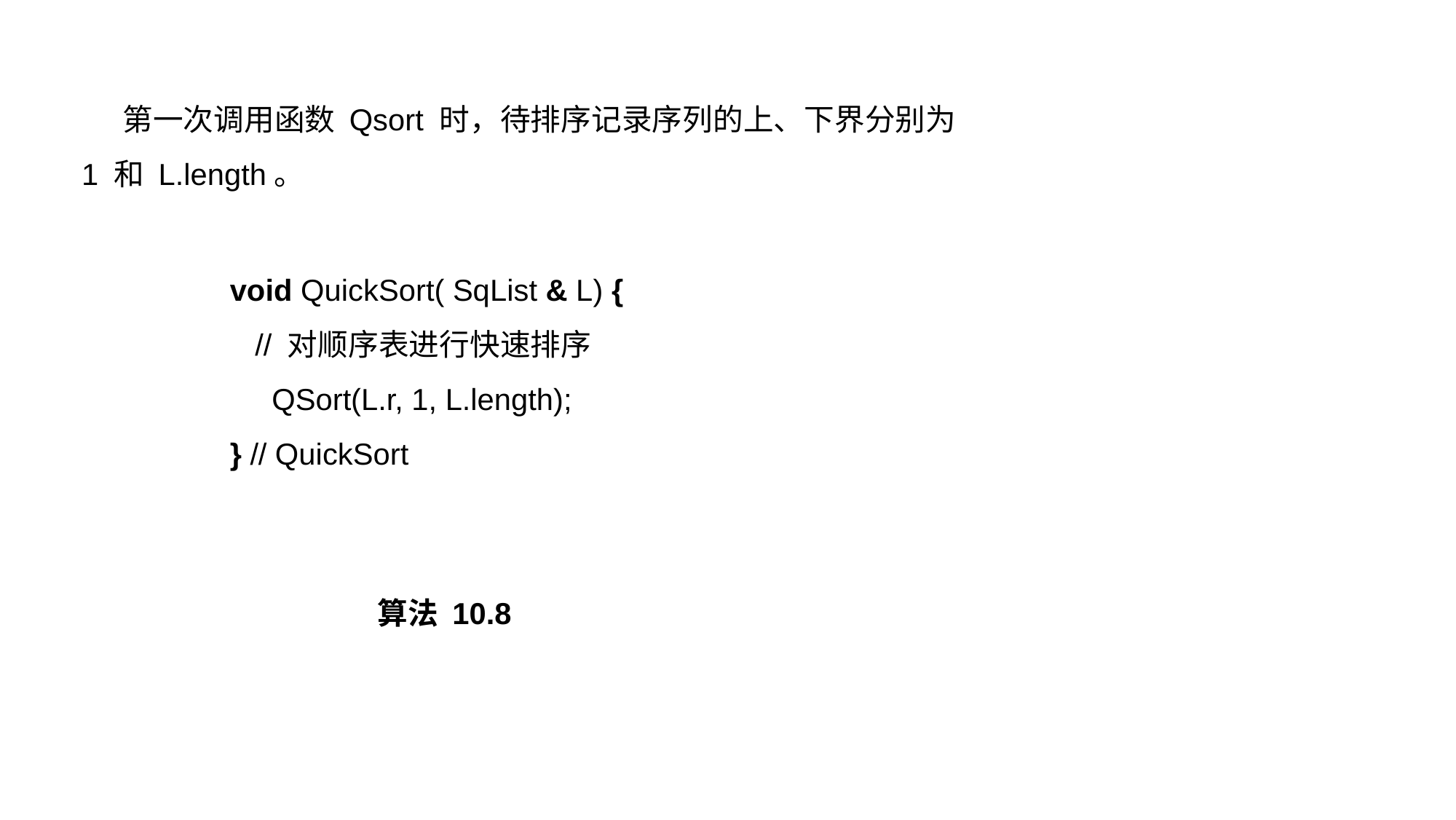

第一次调用函数 Qsort 时，待排序记录序列的上、下界分别为 1 和 L.length。
void QuickSort( SqList & L) {
   // 对顺序表进行快速排序
     QSort(L.r, 1, L.length);
} // QuickSort
算法 10.8